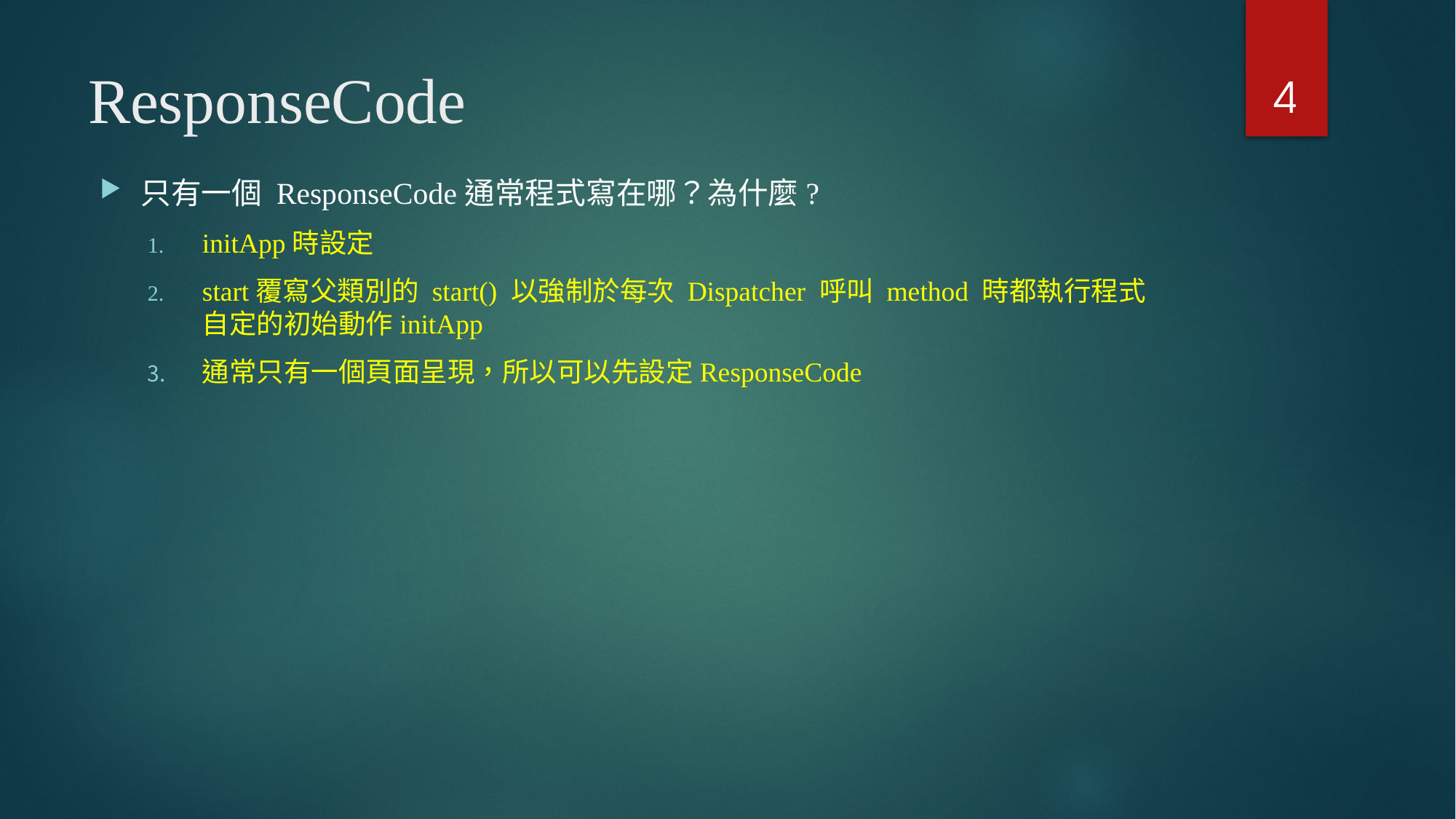

4
# ResponseCode
只有一個 ResponseCode通常程式寫在哪？為什麼?
initApp時設定
start覆寫父類別的 start() 以強制於每次 Dispatcher 呼叫 method 時都執行程式自定的初始動作initApp
通常只有一個頁面呈現，所以可以先設定ResponseCode